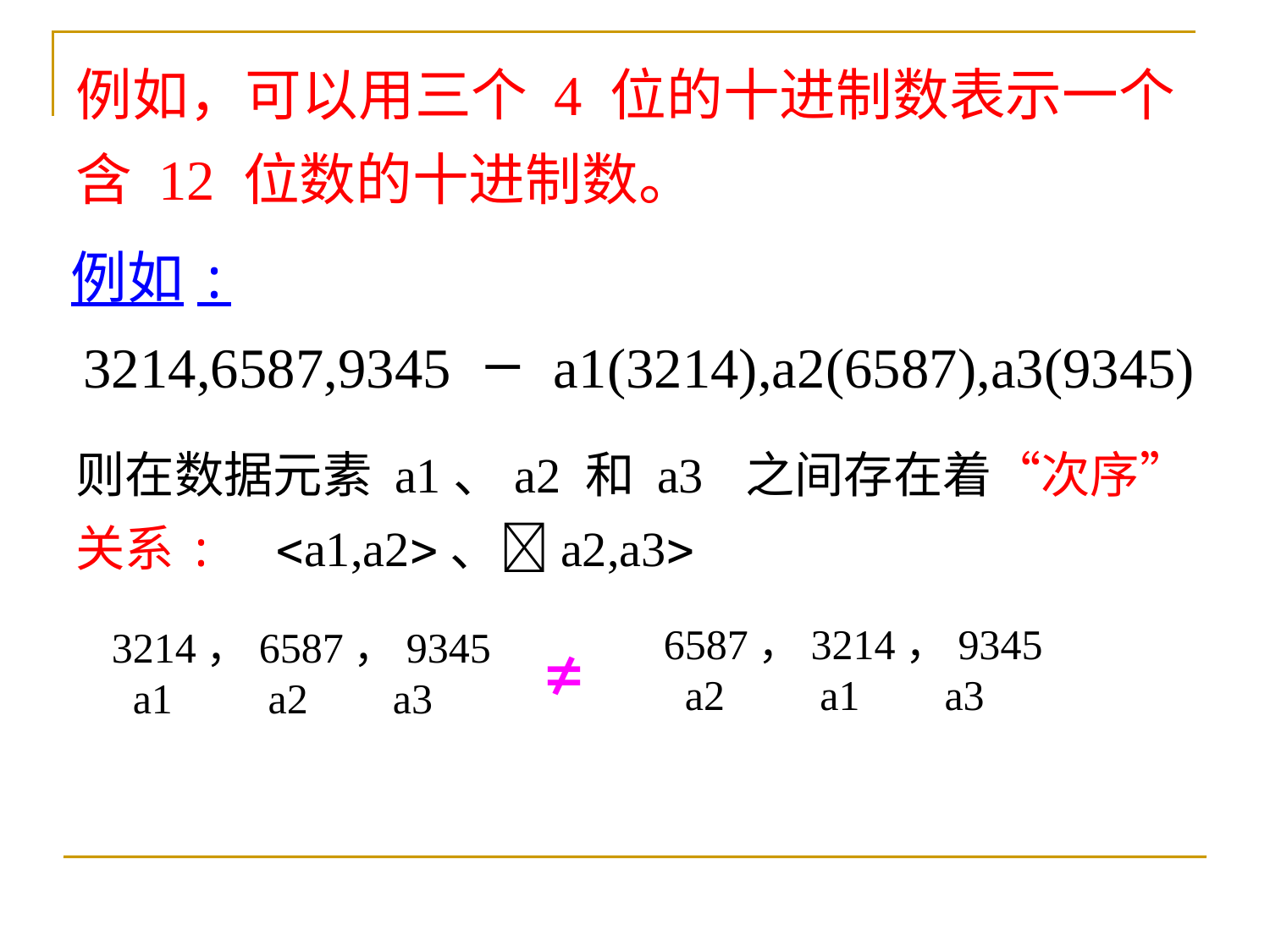

例如，可以用三个 4 位的十进制数表示一个含 12 位数的十进制数。
例如:
3214,6587,9345 ─ a1(3214),a2(6587),a3(9345)
则在数据元素 a1、a2 和 a3 之间存在着“次序”关系:  <a1,a2>、<a2,a3>
6587，3214，9345
  a2         a1        a3
3214，6587，9345
  a1         a2        a3
≠